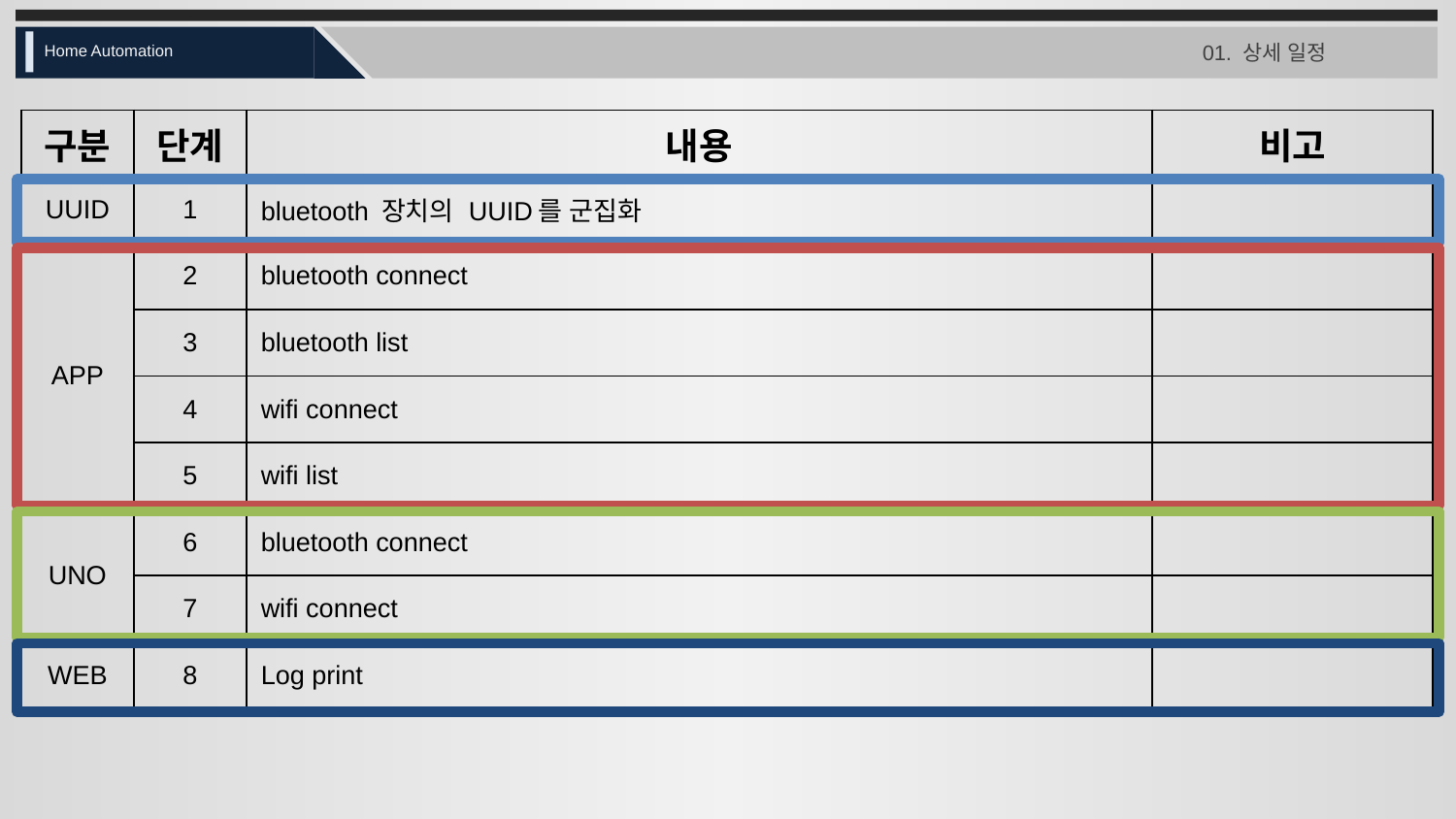

01. 상세 일정
Home Automation
| 구분 | 단계 | 내용 | 비고 |
| --- | --- | --- | --- |
| UUID | 1 | bluetooth 장치의 UUID를 군집화 |  |
| APP | 2 | bluetooth connect |  |
|  | 3 | bluetooth list |  |
|  | 4 | wifi connect |  |
|  | 5 | wifi list |  |
| UNO | 6 | bluetooth connect |  |
|  | 7 | wifi connect |  |
| WEB | 8 | Log print |  |